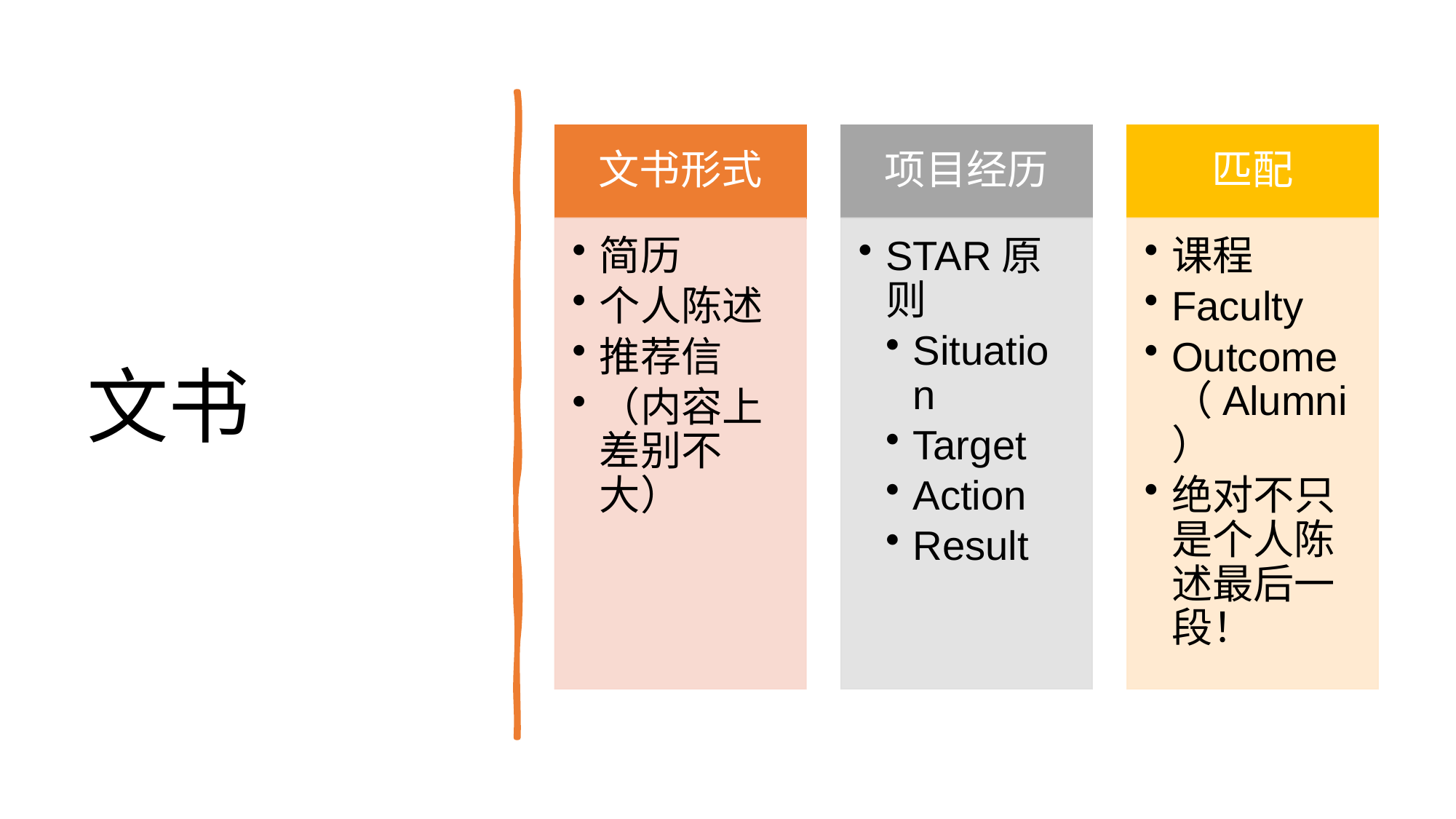

文书形式
简历
个人陈述
推荐信
（内容上差别不大）
项目经历
STAR原则
Situation
Target
Action
Result
匹配
课程
Faculty
Outcome（Alumni）
绝对不只是个人陈述最后一段！
# 文书